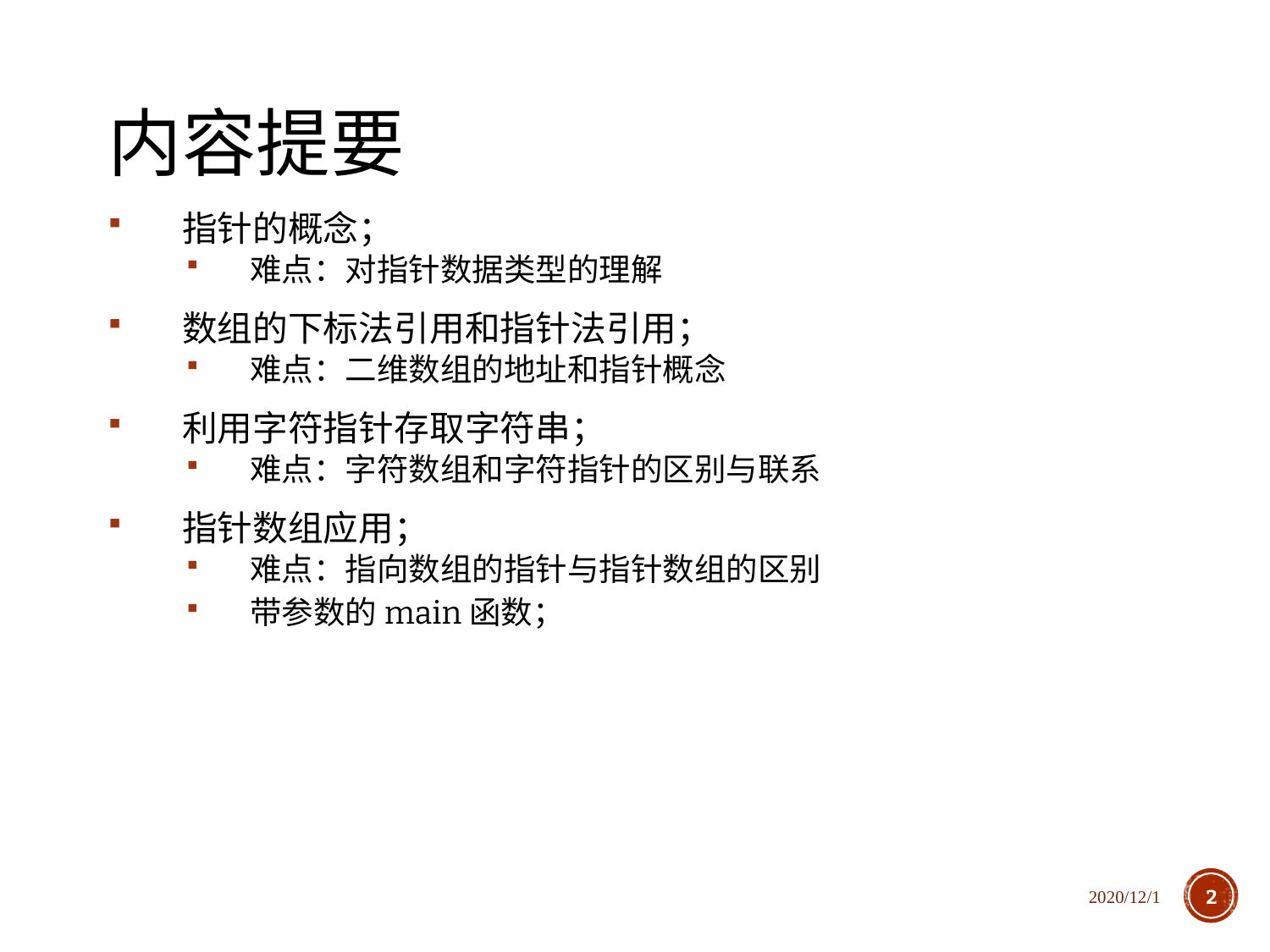

# 内容提要
指针的概念；
难点：对指针数据类型的理解
数组的下标法引用和指针法引用；
难点：二维数组的地址和指针概念
利用字符指针存取字符串；
难点：字符数组和字符指针的区别与联系
指针数组应用；
难点：指向数组的指针与指针数组的区别
带参数的main函数；
2020/12/1
2